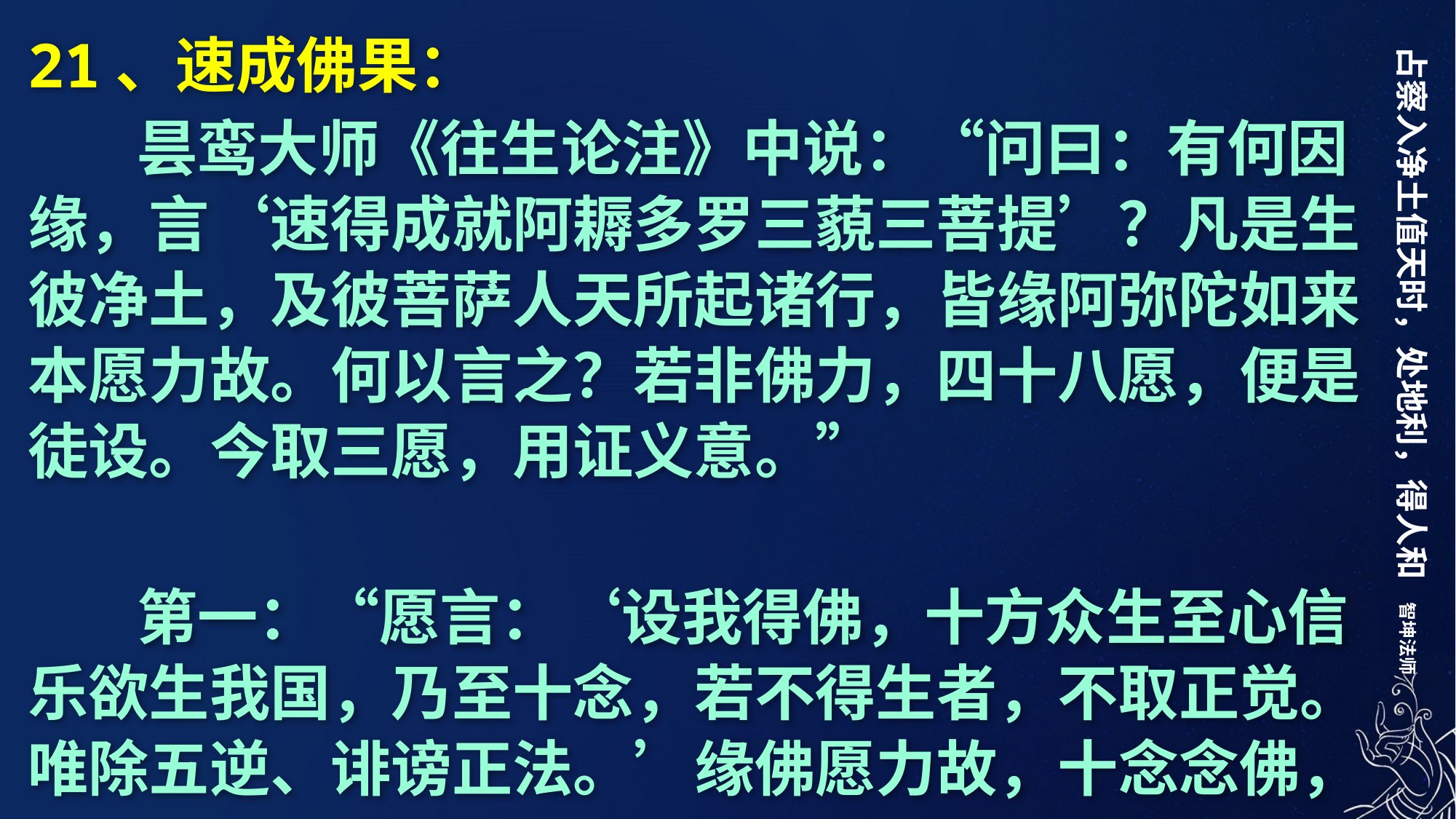

21、速成佛果：
	昙鸾大师《往生论注》中说：“问曰：有何因缘，言‘速得成就阿耨多罗三藐三菩提’？凡是生彼净土，及彼菩萨人天所起诸行，皆缘阿弥陀如来本愿力故。何以言之？若非佛力，四十八愿，便是徒设。今取三愿，用证义意。”

	第一：“愿言：‘设我得佛，十方众生至心信乐欲生我国，乃至十念，若不得生者，不取正觉。唯除五逆、诽谤正法。’缘佛愿力故，十念念佛，